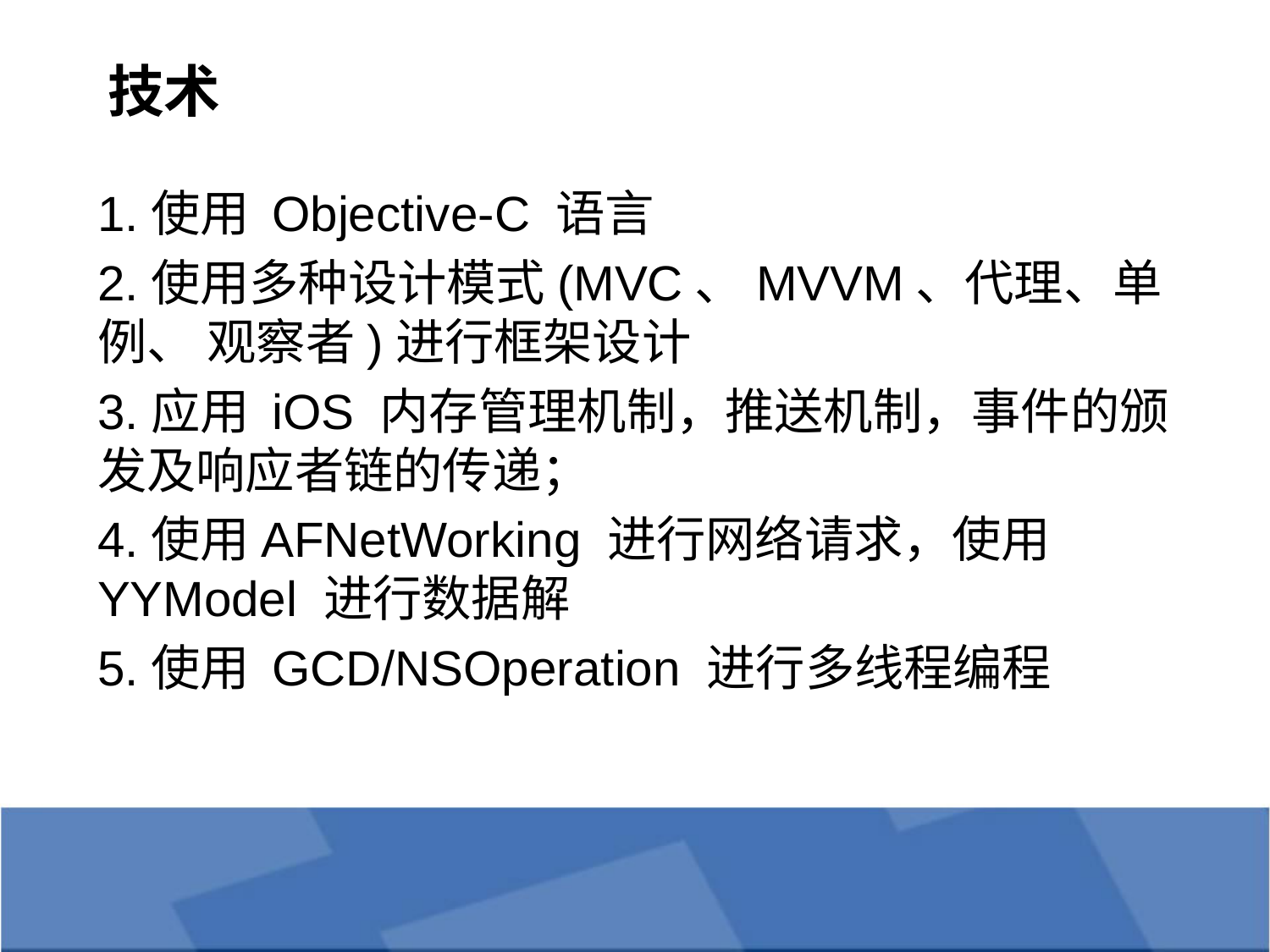

# 技术
1.使用 Objective-C 语言
2.使用多种设计模式(MVC、MVVM、代理、单例、 观察者)进行框架设计
3.应用 iOS 内存管理机制，推送机制，事件的颁发及响应者链的传递；
4.使用AFNetWorking 进行网络请求，使用 YYModel 进行数据解
5.使用 GCD/NSOperation 进行多线程编程